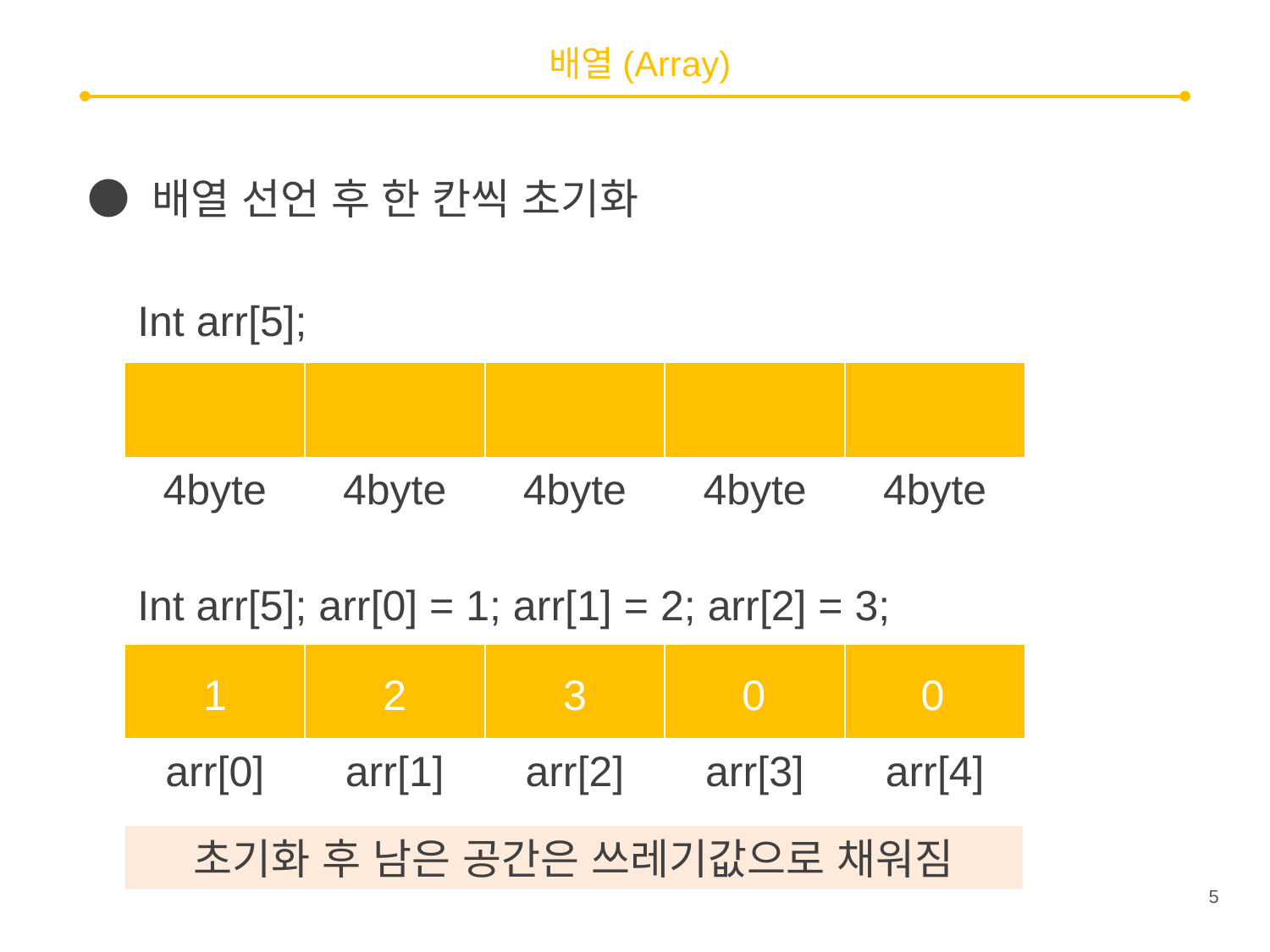

# 배열(Array)
● 배열 선언 후 한 칸씩 초기화
Int arr[5];
|  |  |  |  |  |
| --- | --- | --- | --- | --- |
4byte
4byte
4byte
4byte
4byte
Int arr[5]; arr[0] = 1; arr[1] = 2; arr[2] = 3;
|  |  |  |  |  |
| --- | --- | --- | --- | --- |
1
2
3
0
0
arr[0]
arr[1]
arr[2]
arr[3]
arr[4]
초기화 후 남은 공간은 쓰레기값으로 채워짐